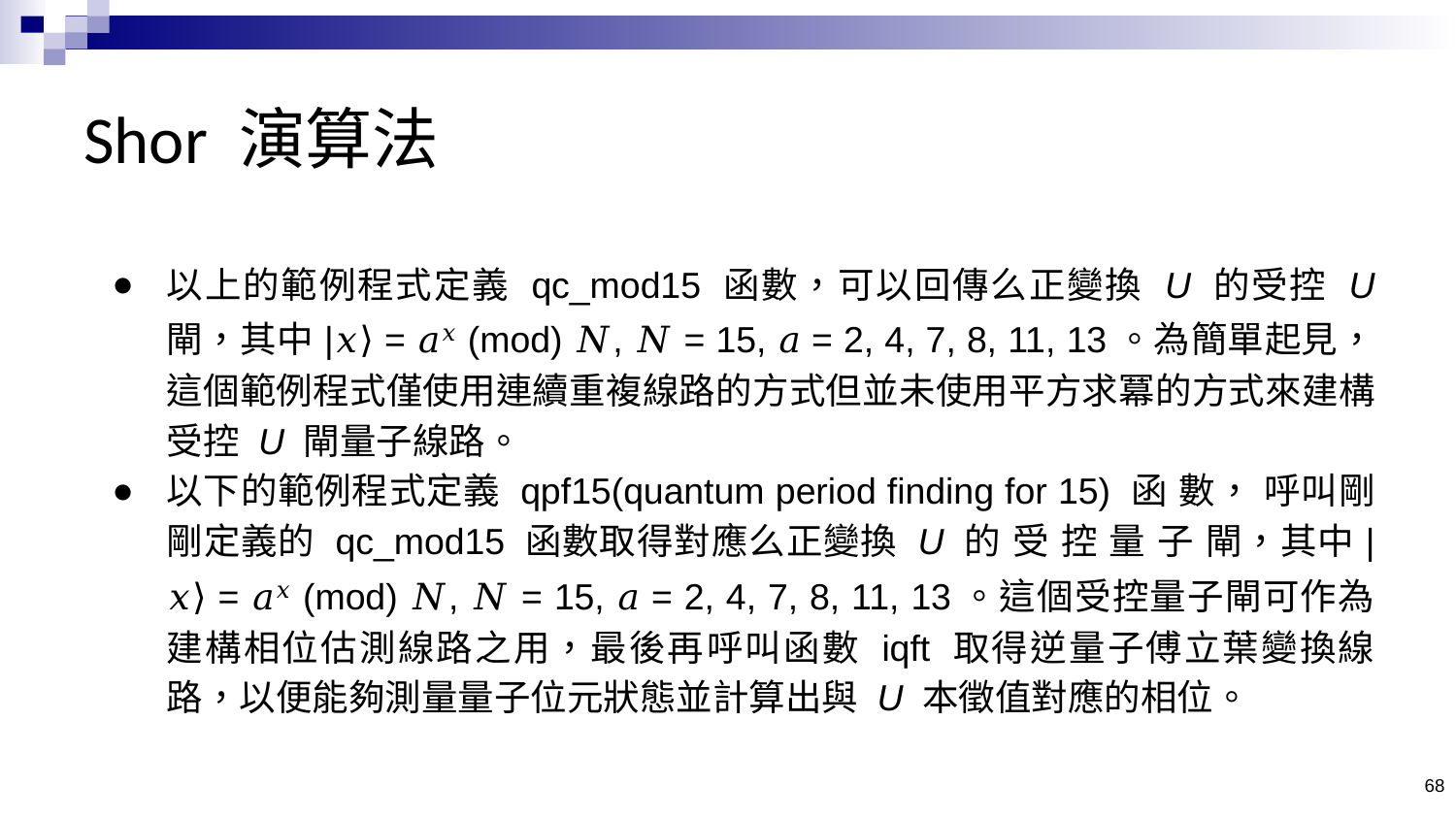

# Shor 演算法
以上的範例程式定義 qc_mod15 函數，可以回傳么正變換 U 的受控 U 閘，其中𝑈|𝑥⟩ = 𝑎𝑥 (mod) 𝑁, 𝑁 = 15, 𝑎 = 2, 4, 7, 8, 11, 13。為簡單起見，這個範例程式僅使用連續重複線路的方式但並未使用平方求冪的方式來建構受控 U 閘量子線路。
以下的範例程式定義 qpf15(quantum period finding for 15) 函 數， 呼叫剛剛定義的 qc_mod15 函數取得對應么正變換 U 的 受 控 量 子 閘，其中𝑈|𝑥⟩ = 𝑎𝑥 (mod) 𝑁, 𝑁 = 15, 𝑎 = 2, 4, 7, 8, 11, 13。這個受控量子閘可作為建構相位估測線路之用，最後再呼叫函數 iqft 取得逆量子傅立葉變換線路，以便能夠測量量子位元狀態並計算出與 U 本徵值對應的相位。
68